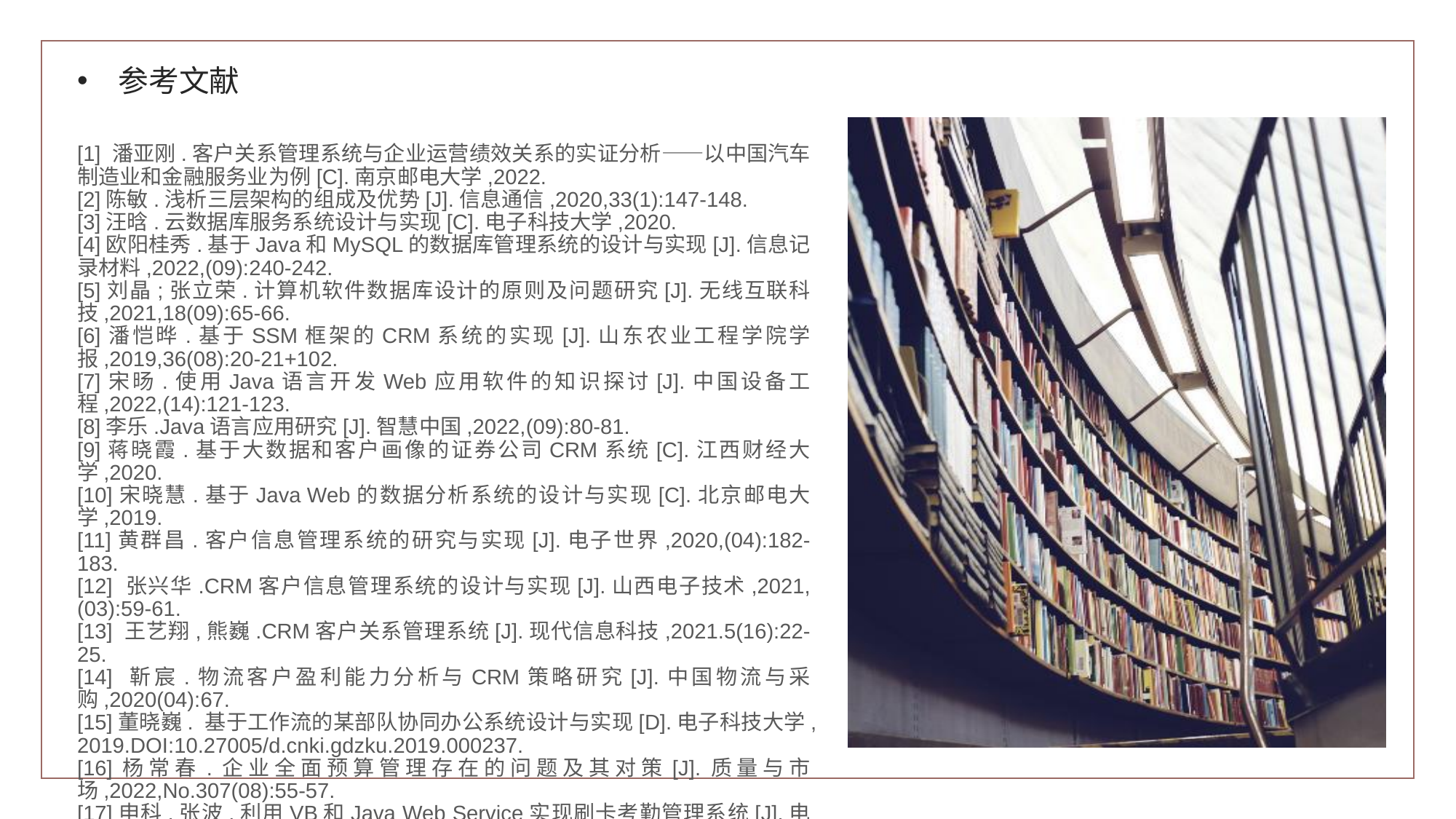

参考文献

[1] 潘亚刚.客户关系管理系统与企业运营绩效关系的实证分析——以中国汽车制造业和金融服务业为例[C].南京邮电大学,2022.
[2]陈敏.浅析三层架构的组成及优势[J].信息通信,2020,33(1):147-148.
[3]汪晗.云数据库服务系统设计与实现[C].电子科技大学,2020.
[4]欧阳桂秀.基于Java和MySQL的数据库管理系统的设计与实现[J].信息记录材料,2022,(09):240-242.
[5]刘晶;张立荣.计算机软件数据库设计的原则及问题研究[J].无线互联科技,2021,18(09):65-66.
[6]潘恺晔.基于SSM框架的CRM系统的实现[J].山东农业工程学院学报,2019,36(08):20-21+102.
[7]宋旸.使用Java语言开发Web应用软件的知识探讨[J].中国设备工程,2022,(14):121-123.
[8]李乐.Java语言应用研究[J].智慧中国,2022,(09):80-81.
[9]蒋晓霞.基于大数据和客户画像的证券公司CRM系统[C].江西财经大学,2020.
[10]宋晓慧.基于Java Web的数据分析系统的设计与实现[C].北京邮电大学,2019.
[11]黄群昌.客户信息管理系统的研究与实现[J].电子世界,2020,(04):182-183.
[12] 张兴华.CRM客户信息管理系统的设计与实现[J].山西电子技术,2021,(03):59-61.
[13] 王艺翔,熊巍.CRM客户关系管理系统[J].现代信息科技,2021.5(16):22-25.
[14] 靳宸.物流客户盈利能力分析与CRM策略研究[J].中国物流与采购,2020(04):67.
[15]董晓巍. 基于工作流的某部队协同办公系统设计与实现[D].电子科技大学,2019.DOI:10.27005/d.cnki.gdzku.2019.000237.
[16]杨常春.企业全面预算管理存在的问题及其对策[J].质量与市场,2022,No.307(08):55-57.
[17]申科,张波.利用VB和Java Web Service实现刷卡考勤管理系统[J].电脑知识与技术,2005(35):1-3+11.